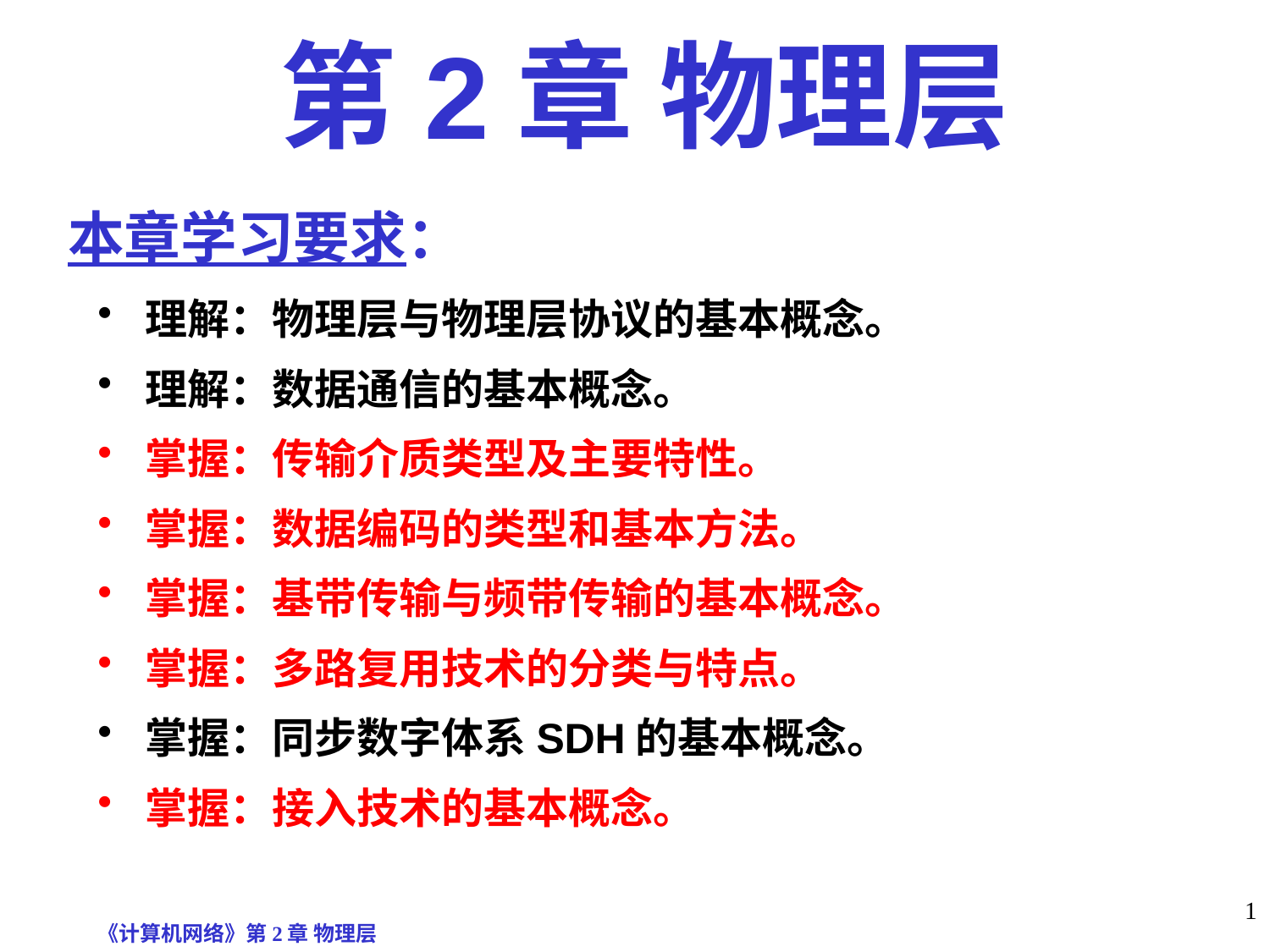

第2章 物理层
# 本章学习要求：
理解：物理层与物理层协议的基本概念。
理解：数据通信的基本概念。
掌握：传输介质类型及主要特性。
掌握：数据编码的类型和基本方法。
掌握：基带传输与频带传输的基本概念。
掌握：多路复用技术的分类与特点。
掌握：同步数字体系SDH的基本概念。
掌握：接入技术的基本概念。

《计算机网络》第2章 物理层
1